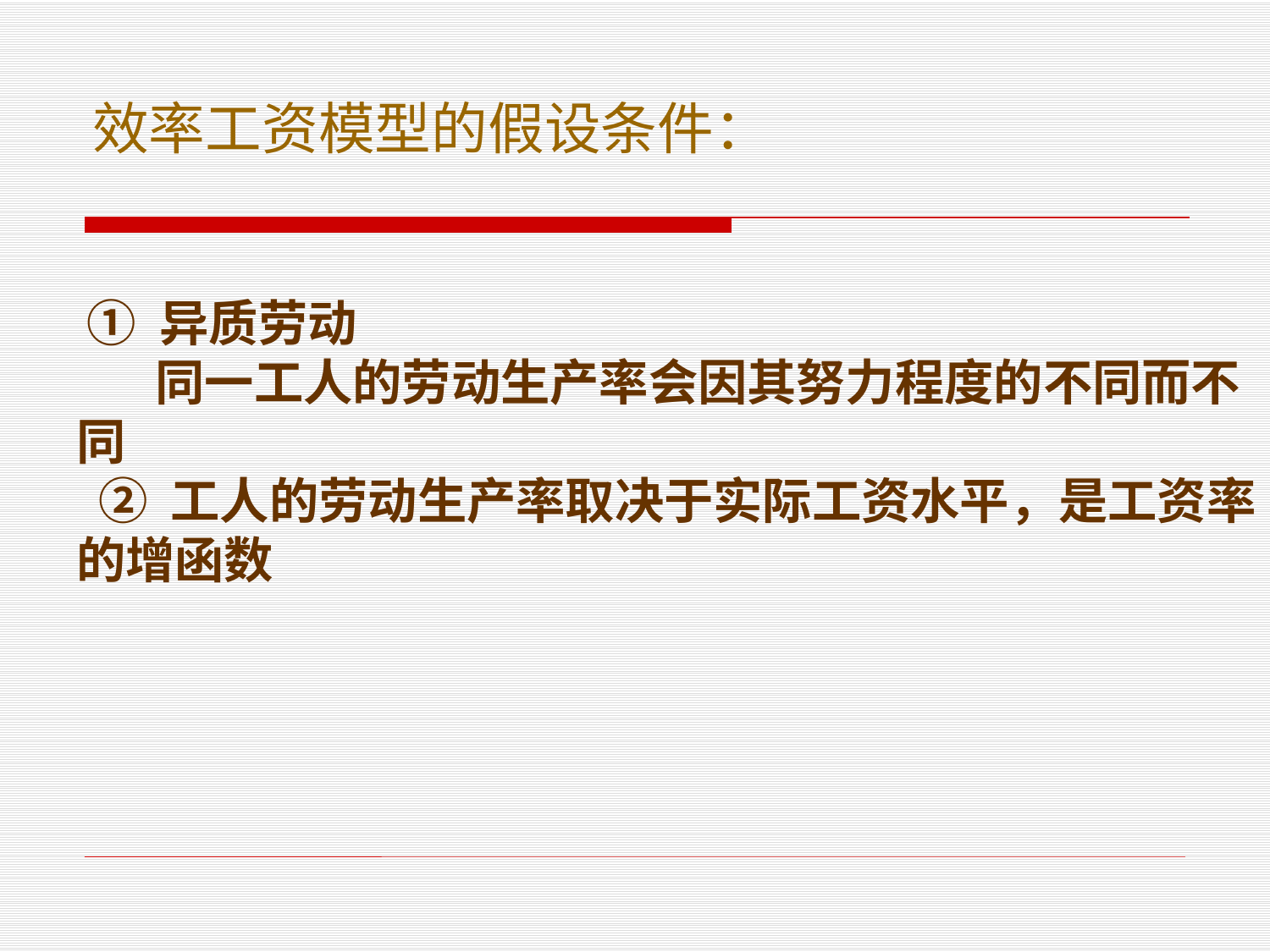

效率工资模型的假设条件：

 ① 异质劳动
      同一工人的劳动生产率会因其努力程度的不同而不同
  ② 工人的劳动生产率取决于实际工资水平，是工资率的增函数